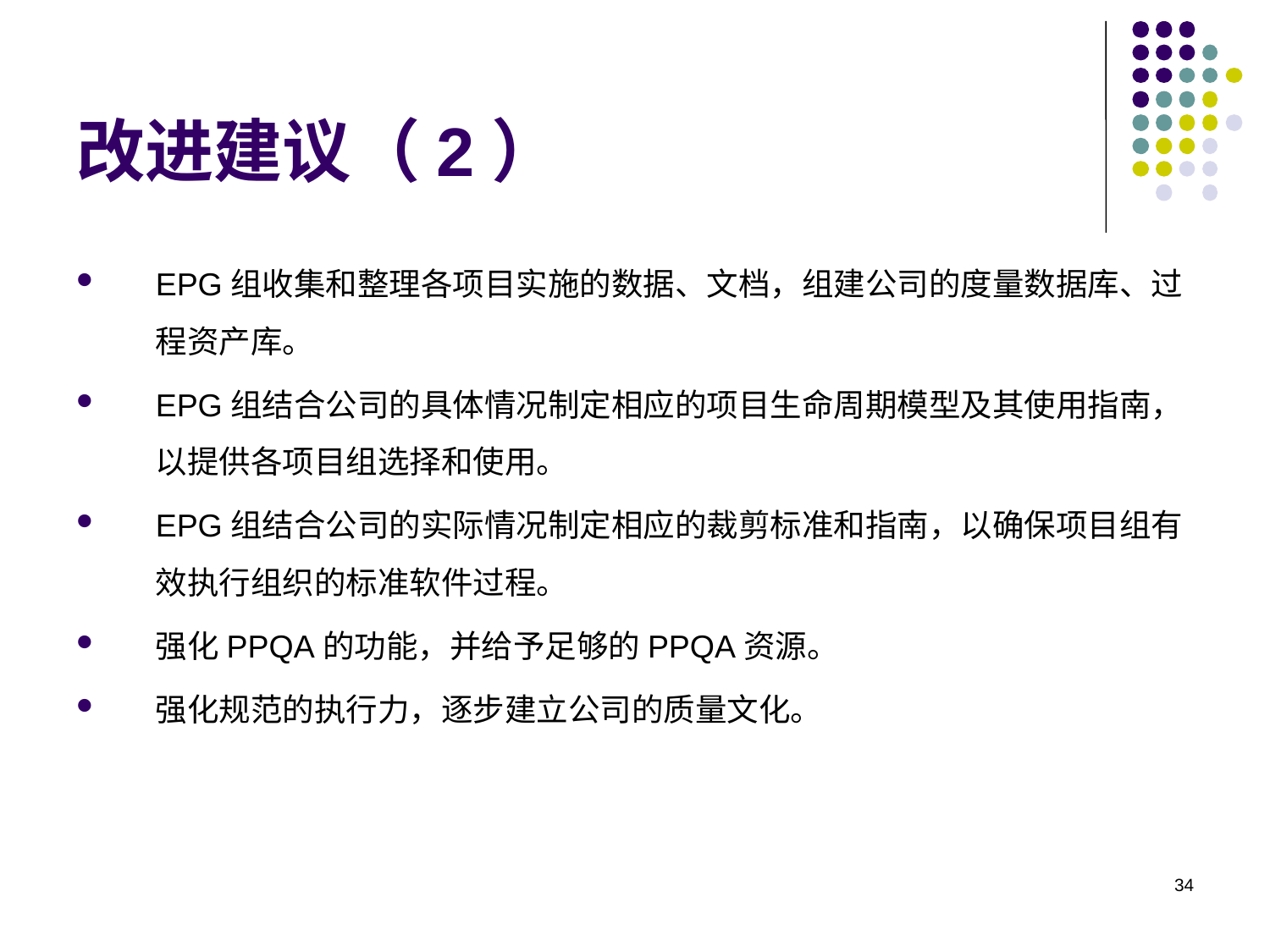

# 改进建议（2）
EPG组收集和整理各项目实施的数据、文档，组建公司的度量数据库、过程资产库。
EPG组结合公司的具体情况制定相应的项目生命周期模型及其使用指南，以提供各项目组选择和使用。
EPG组结合公司的实际情况制定相应的裁剪标准和指南，以确保项目组有效执行组织的标准软件过程。
强化PPQA的功能，并给予足够的PPQA资源。
强化规范的执行力，逐步建立公司的质量文化。

34